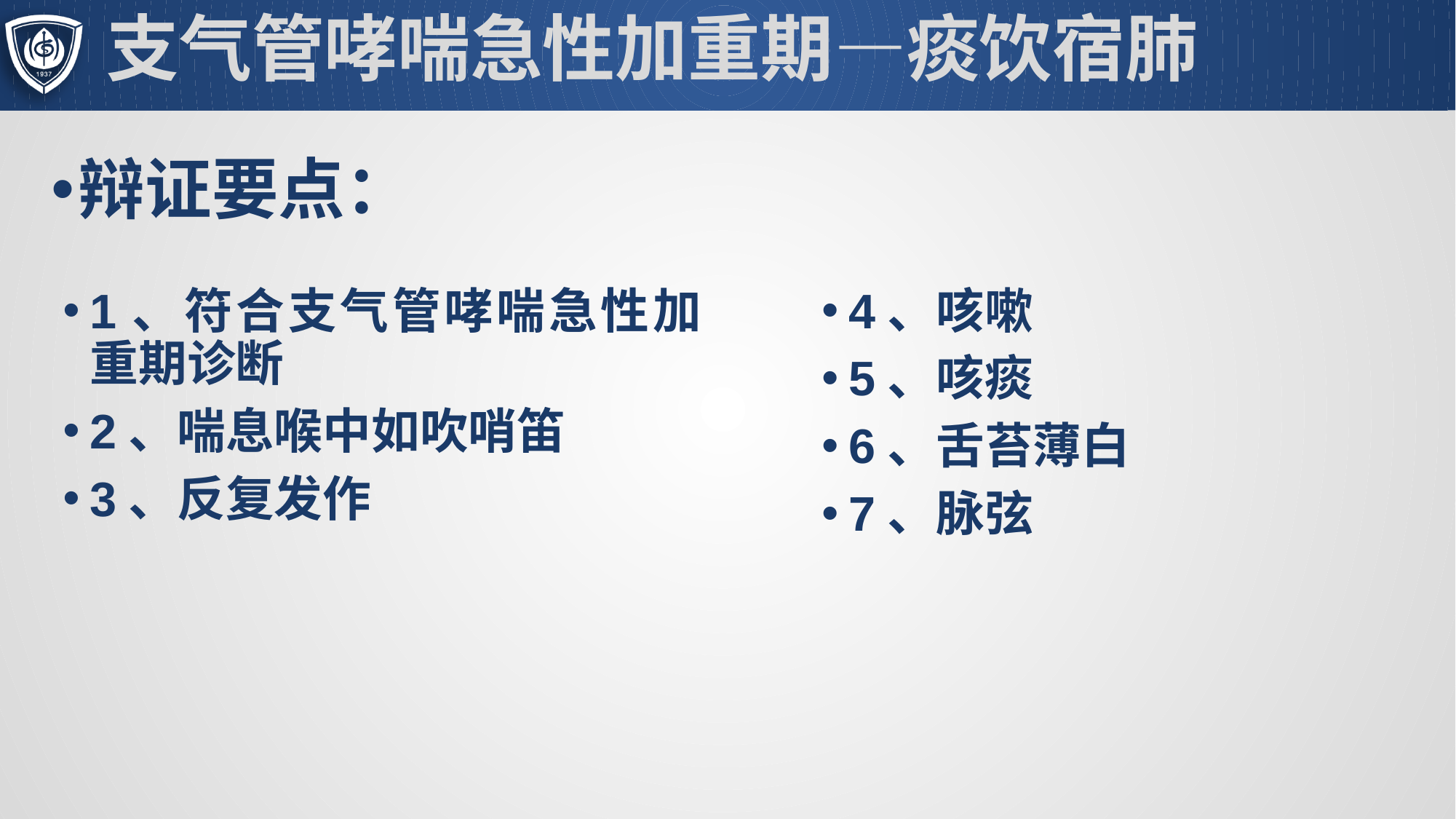

# 支气管哮喘急性加重期—痰饮宿肺
辩证要点：

4、咳嗽
5、咳痰
6、舌苔薄白
7、脉弦
1、符合支气管哮喘急性加重期诊断
2、喘息喉中如吹哨笛
3、反复发作